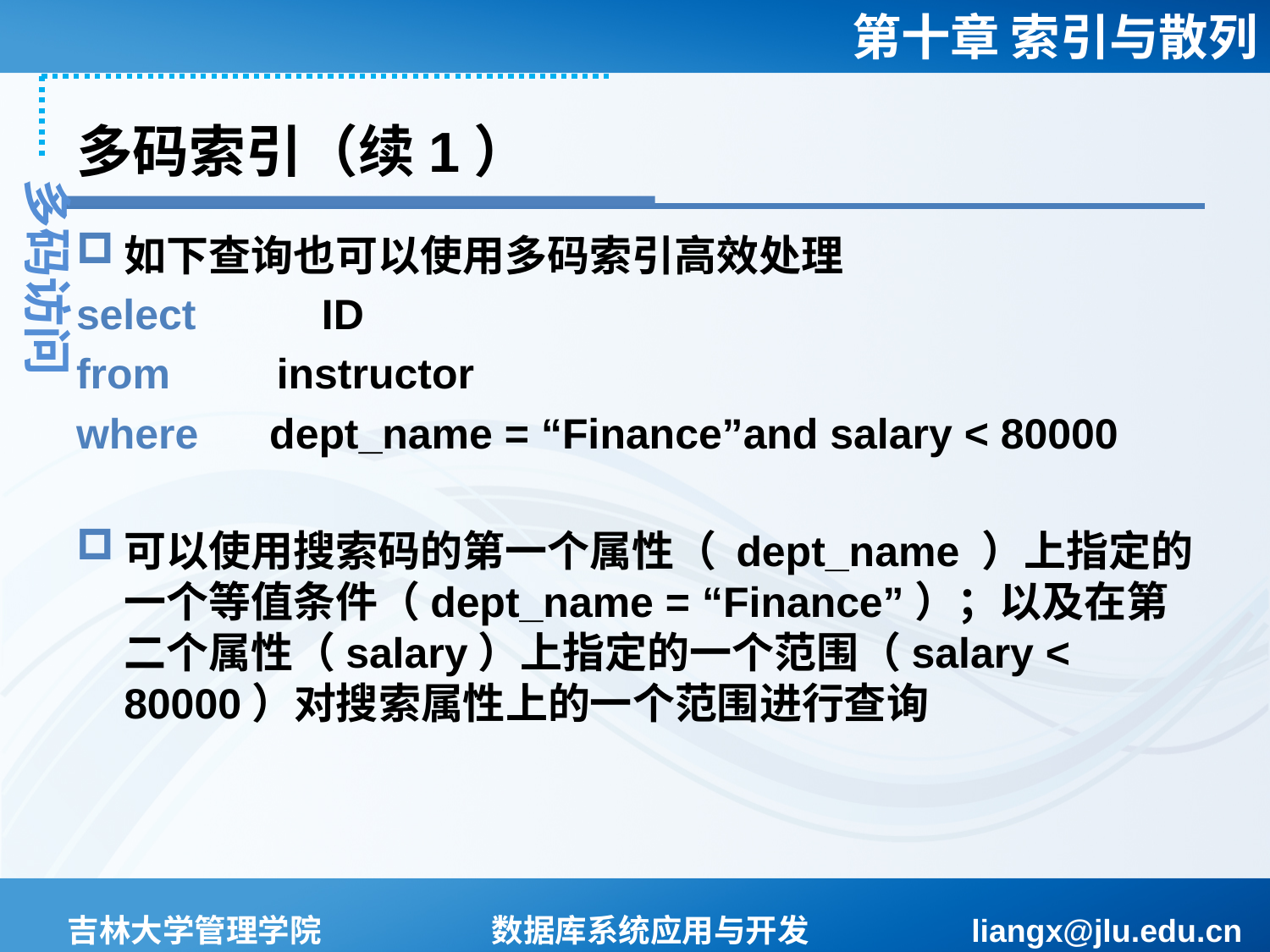

# 多码索引（续1）
多码访问

如下查询也可以使用多码索引高效处理
select	      ID
from         instructor
where      dept_name = “Finance”and salary < 80000

可以使用搜索码的第一个属性（ dept_name ）上指定的一个等值条件（dept_name = “Finance”）；以及在第二个属性（salary）上指定的一个范围（salary < 80000）对搜索属性上的一个范围进行查询